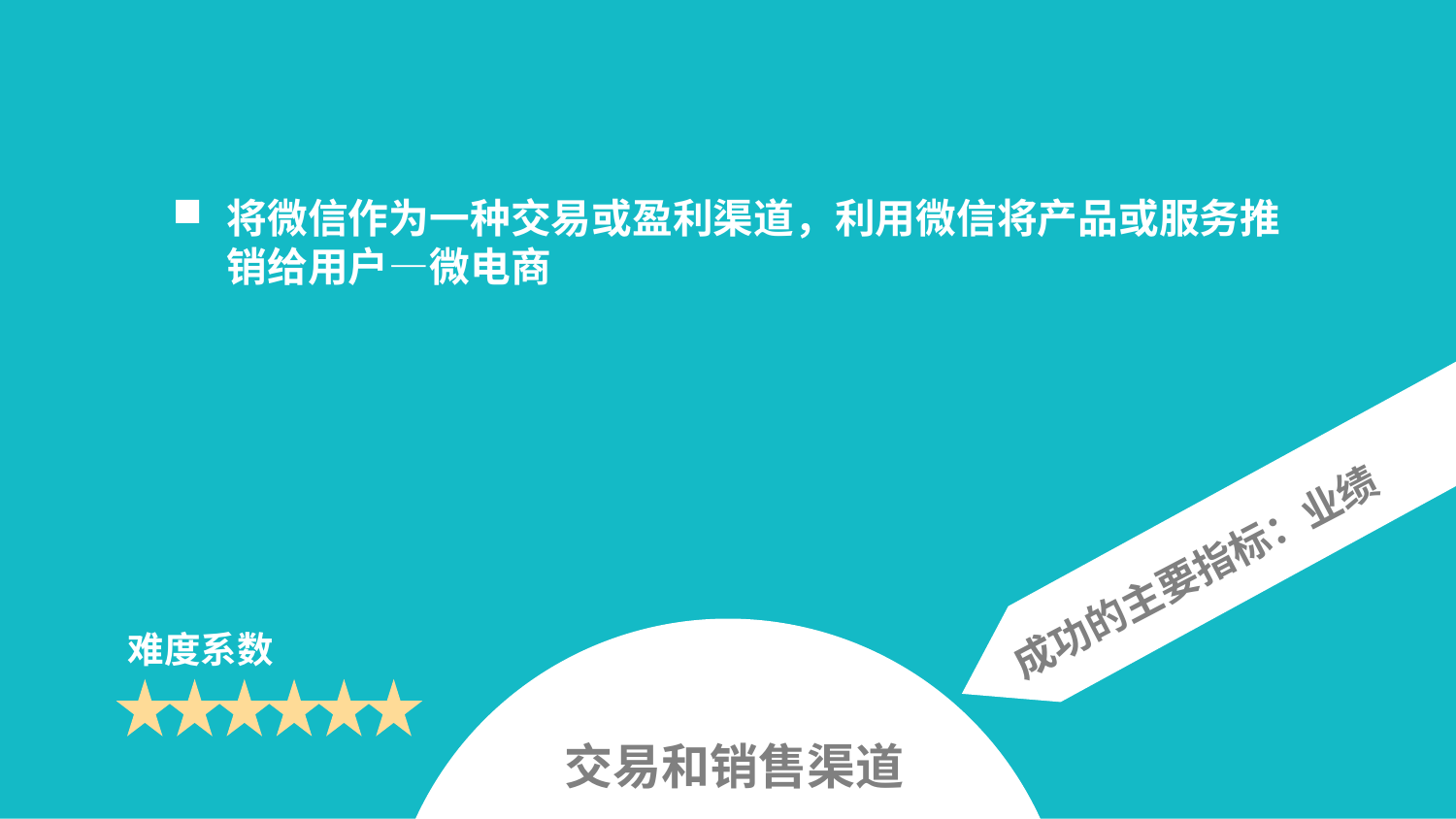

事
将微信作为一种交易或盈利渠道，利用微信将产品或服务推销给用户—微电商

成功的主要指标：业绩

难度系数

交易和销售渠道